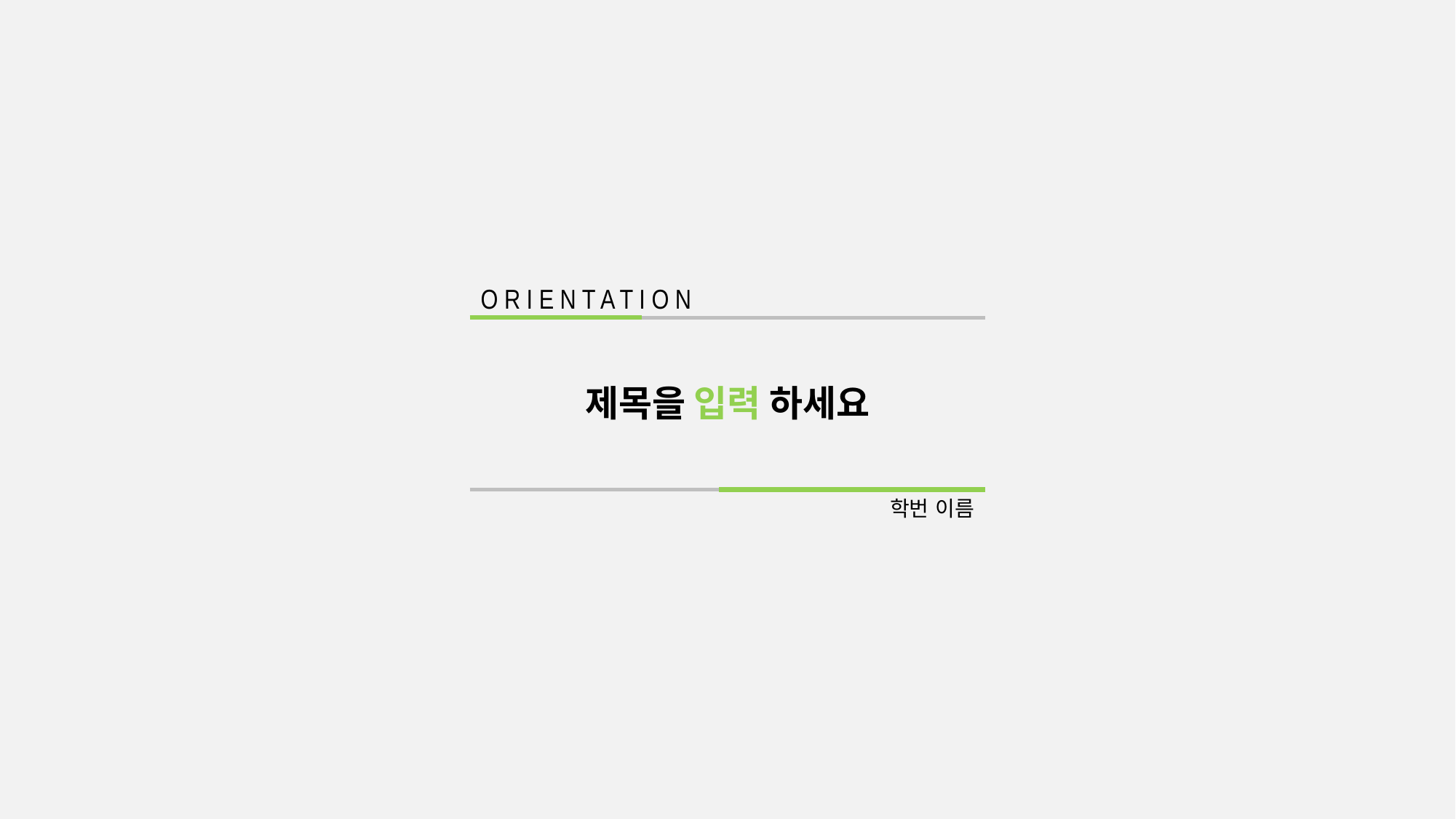

O R I E N T A T I O N
제목을 입력 하세요
학번 이름